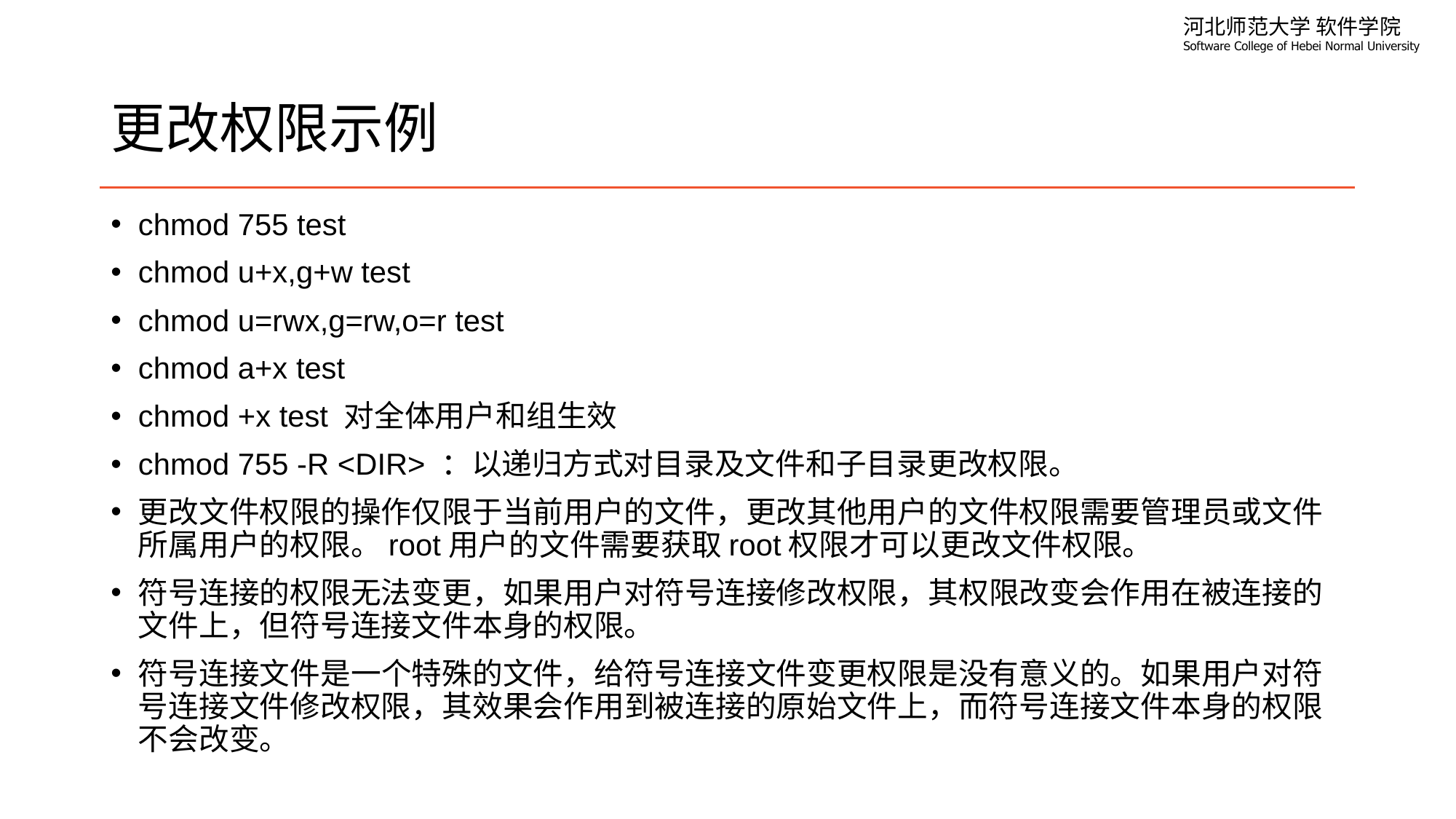

# 更改权限示例
chmod 755 test
chmod u+x,g+w test
chmod u=rwx,g=rw,o=r test
chmod a+x test
chmod +x test 对全体用户和组生效
chmod 755 -R <DIR> ：以递归方式对目录及文件和子目录更改权限。
更改文件权限的操作仅限于当前用户的文件，更改其他用户的文件权限需要管理员或文件所属用户的权限。root用户的文件需要获取root权限才可以更改文件权限。
符号连接的权限无法变更，如果用户对符号连接修改权限，其权限改变会作用在被连接的文件上，但符号连接文件本身的权限。
符号连接文件是一个特殊的文件，给符号连接文件变更权限是没有意义的。如果用户对符号连接文件修改权限，其效果会作用到被连接的原始文件上，而符号连接文件本身的权限不会改变。